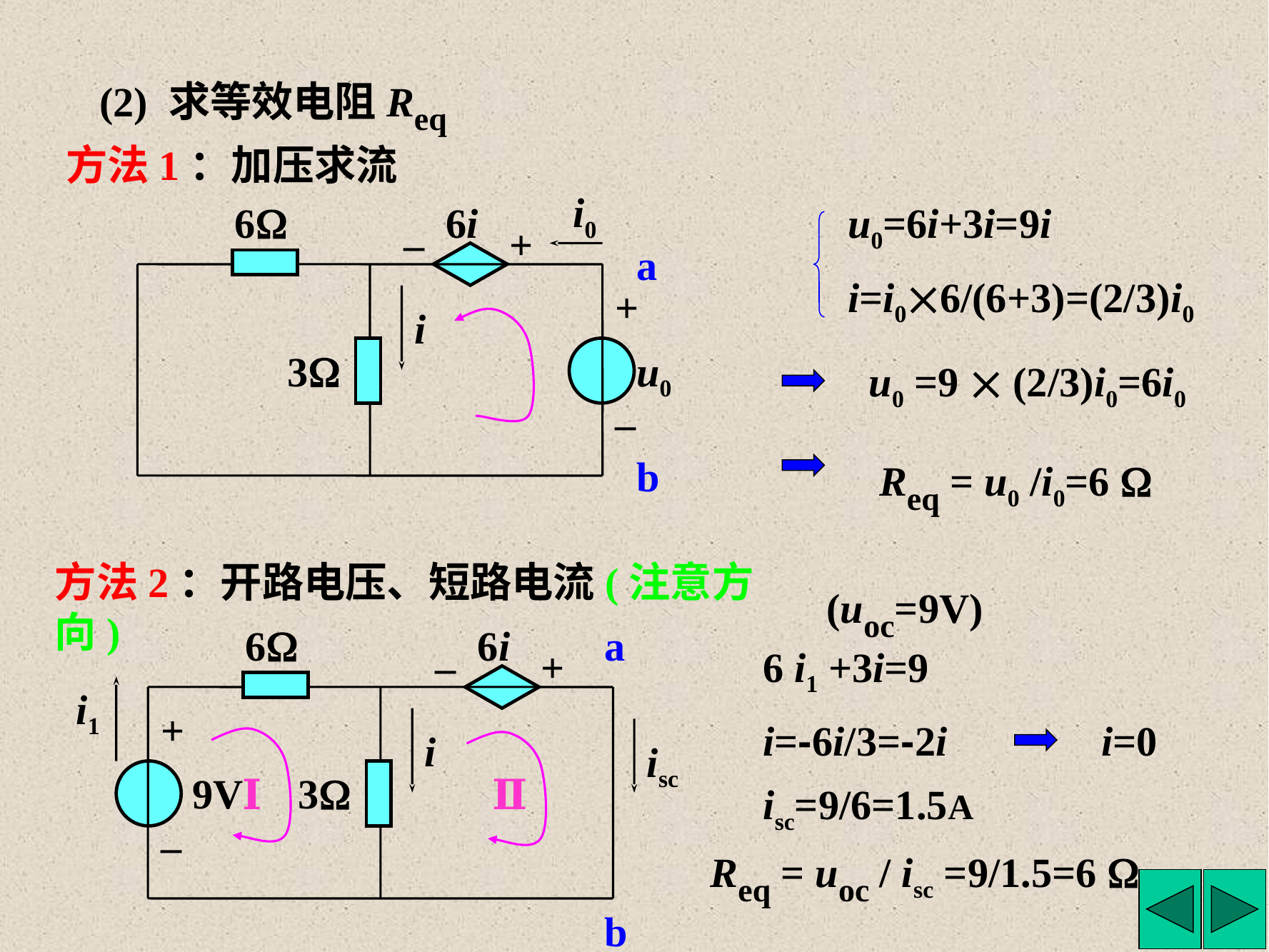

(2) 求等效电阻Req
方法1：加压求流
i0
6Ω
6i
–
+
a

+

i

3Ω
u0

–

b

u0=6i+3i=9i

i=i0×6/(6+3)=(2/3)i0

u0 =9 × (2/3)i0=6i0

Req = u0 /i0=6 Ω

方法2：开路电压、短路电流(注意方向)
(uoc=9V)
6Ω
6i
a
–
+

i1

+

i

isc

9V
3Ω

–

b
6 i1 +3i=9
i=-6i/3=-2i
i=0

Ⅰ

Ⅱ

isc=9/6=1.5A
Req = uoc / isc =9/1.5=6 Ω